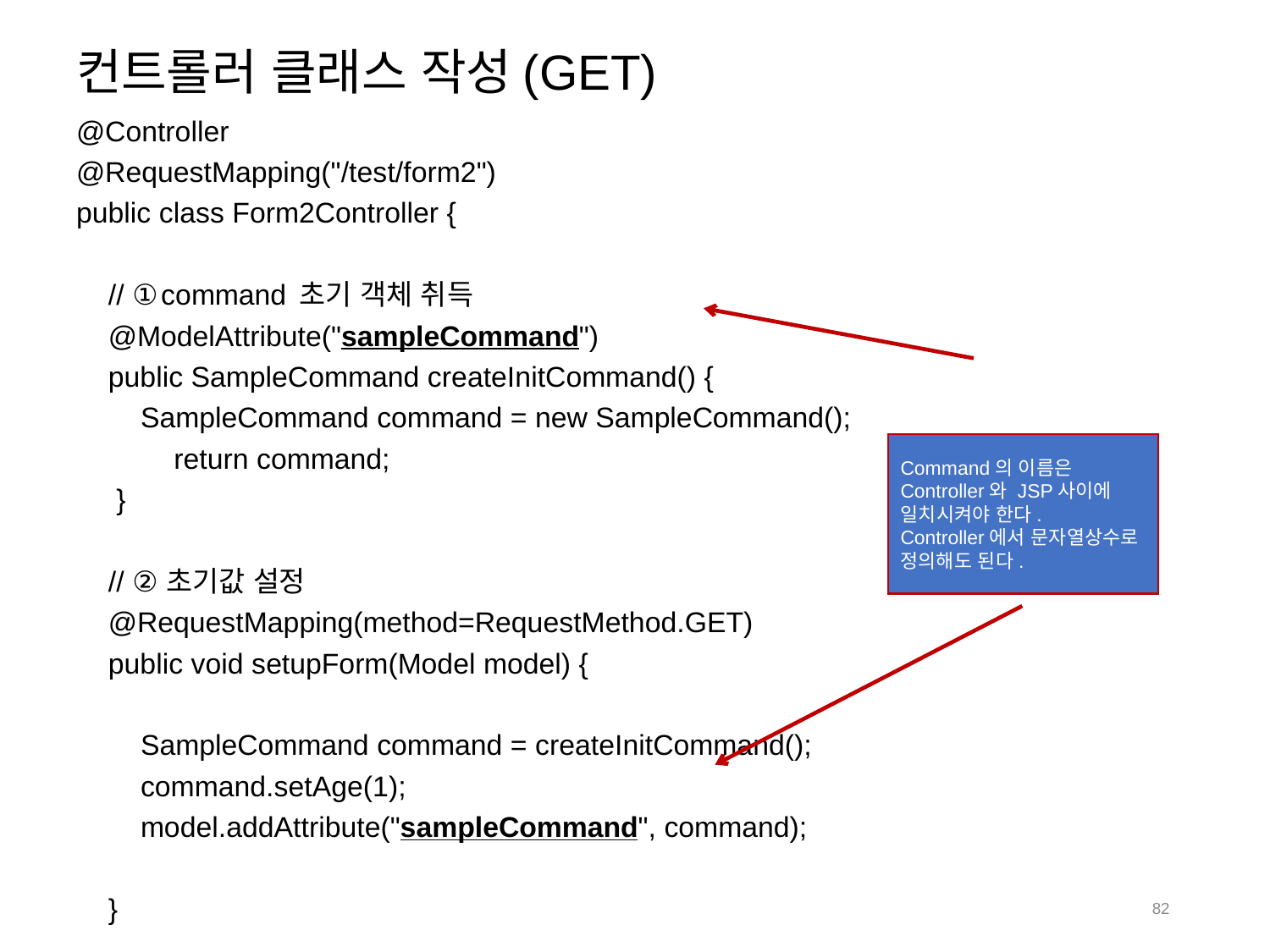

# 컨트롤러 클래스 작성(GET)
@Controller
@RequestMapping("/test/form2")
public class Form2Controller {

    // ①command 초기 객체 취득
    @ModelAttribute("sampleCommand")
    public SampleCommand createInitCommand() {
        SampleCommand command = new SampleCommand();
	return command;
     }

    // ②초기값 설정
    @RequestMapping(method=RequestMethod.GET)
    public void setupForm(Model model) {

        SampleCommand command = createInitCommand();
        command.setAge(1);
        model.addAttribute("sampleCommand", command);

    }
Command의 이름은 Controller와 JSP사이에 일치시켜야 한다.
Controller에서 문자열상수로 정의해도 된다.
82